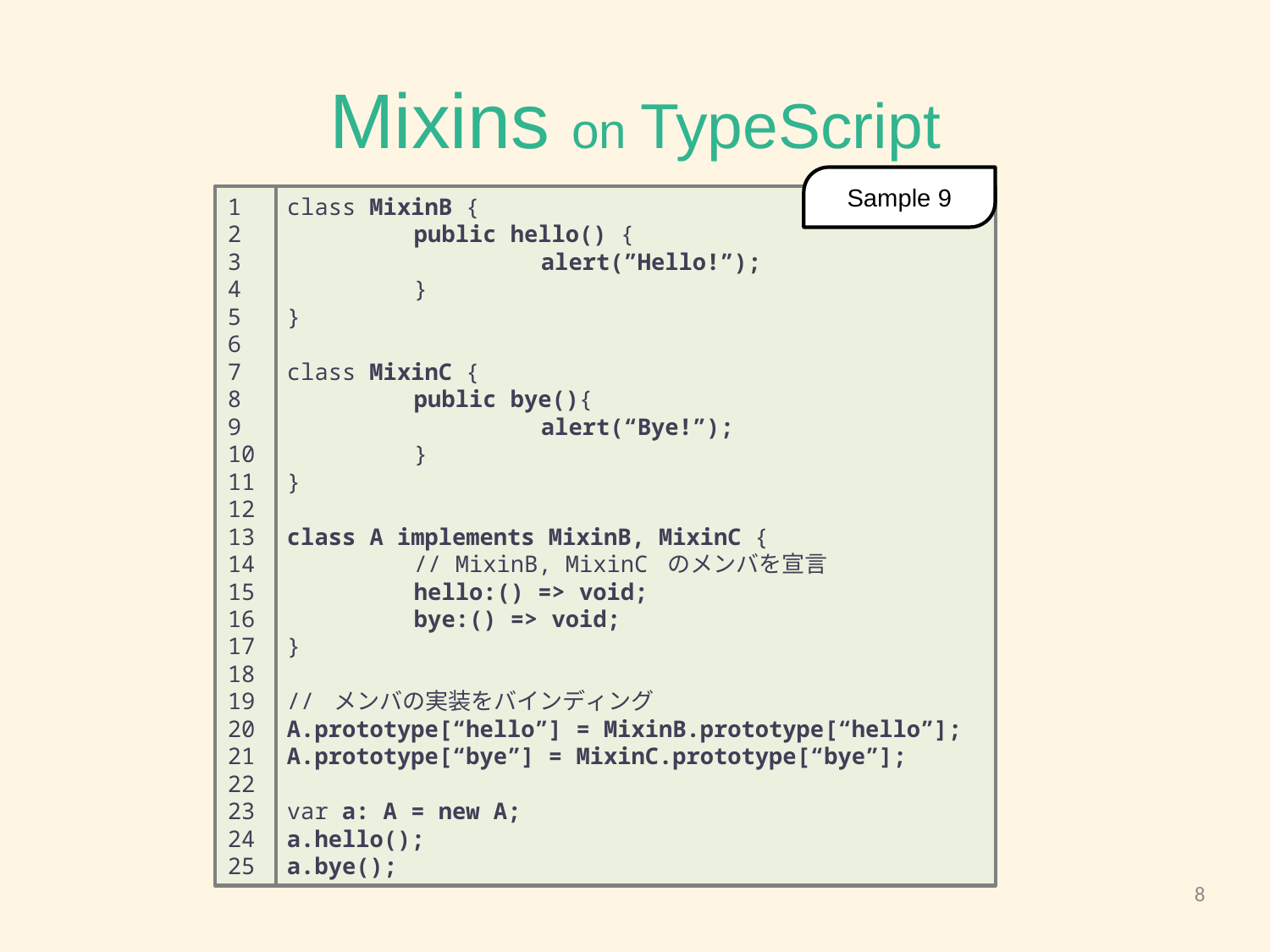

# Mixins on TypeScript
Sample 9
1
2
3
4
5
6
7
8
9
10
11
12
13
14
15
16
17
18
19
20
21
22
23
24
25
class MixinB {
	public hello() {
		alert(”Hello!”);
	}
}

class MixinC {
	public bye(){
		alert(“Bye!”);
	}
}

class A implements MixinB, MixinC {
	// MixinB, MixinC のメンバを宣言
	hello:() => void;
	bye:() => void;
}

// メンバの実装をバインディング
A.prototype[“hello”] = MixinB.prototype[“hello”];
A.prototype[“bye”] = MixinC.prototype[“bye”];

var a: A = new A;
a.hello();
a.bye();
8